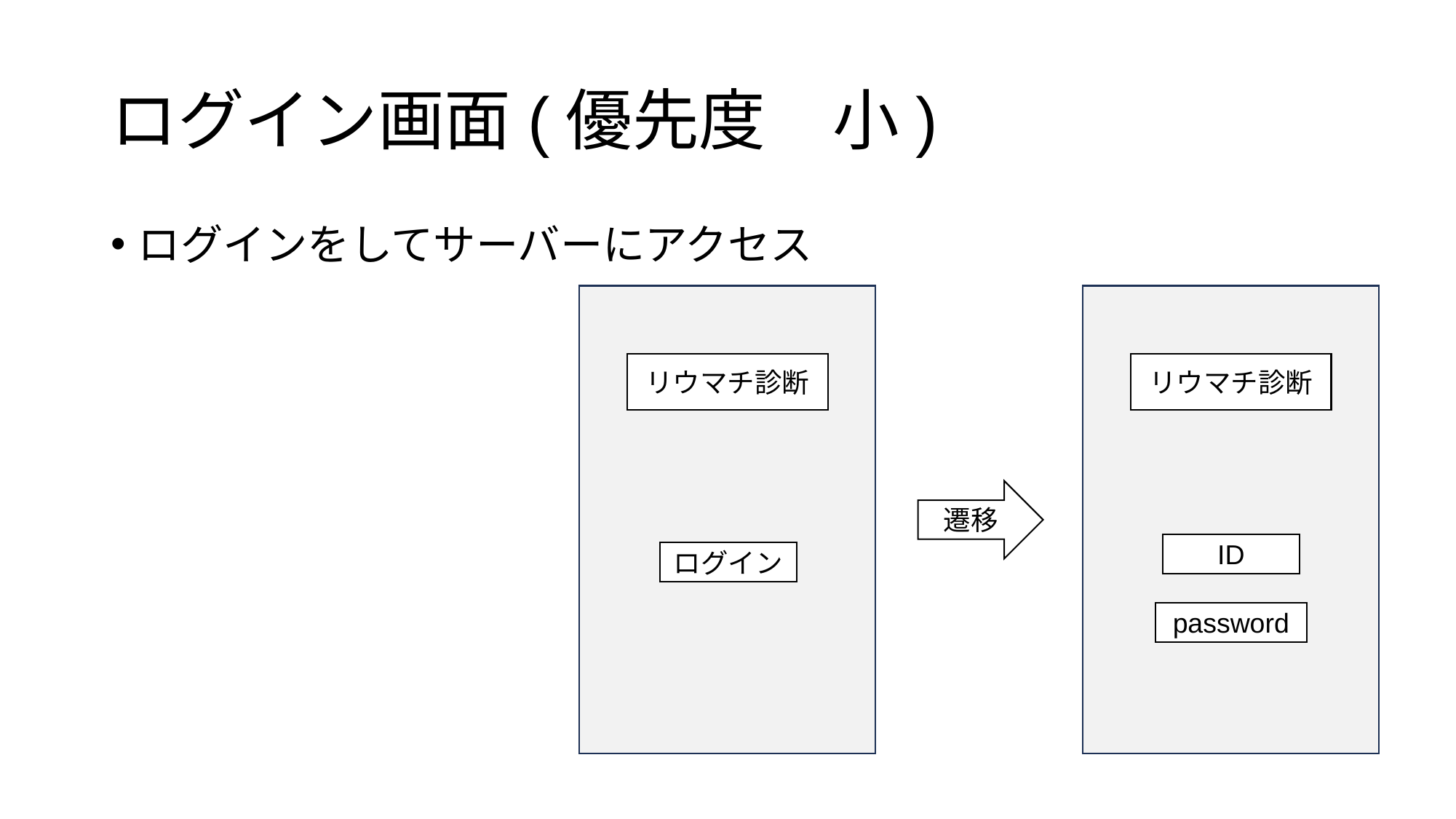

# ログイン画面(優先度　小)
ログインをしてサーバーにアクセス

リウマチ診断
ID

リウマチ診断
ログイン
遷移
password